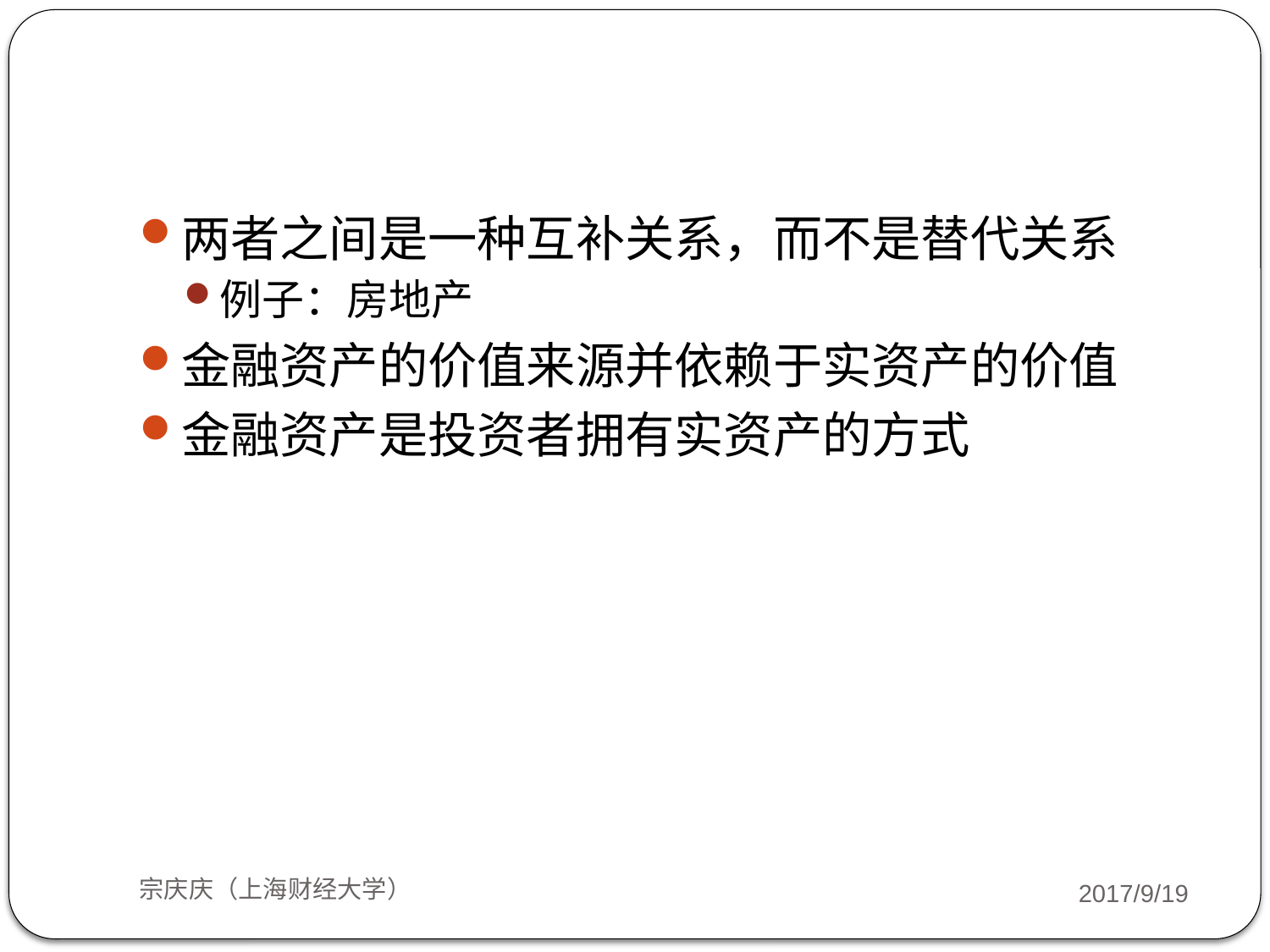

两者之间是一种互补关系，而不是替代关系
例子：房地产
金融资产的价值来源并依赖于实资产的价值
金融资产是投资者拥有实资产的方式
宗庆庆（上海财经大学）
2017/9/19